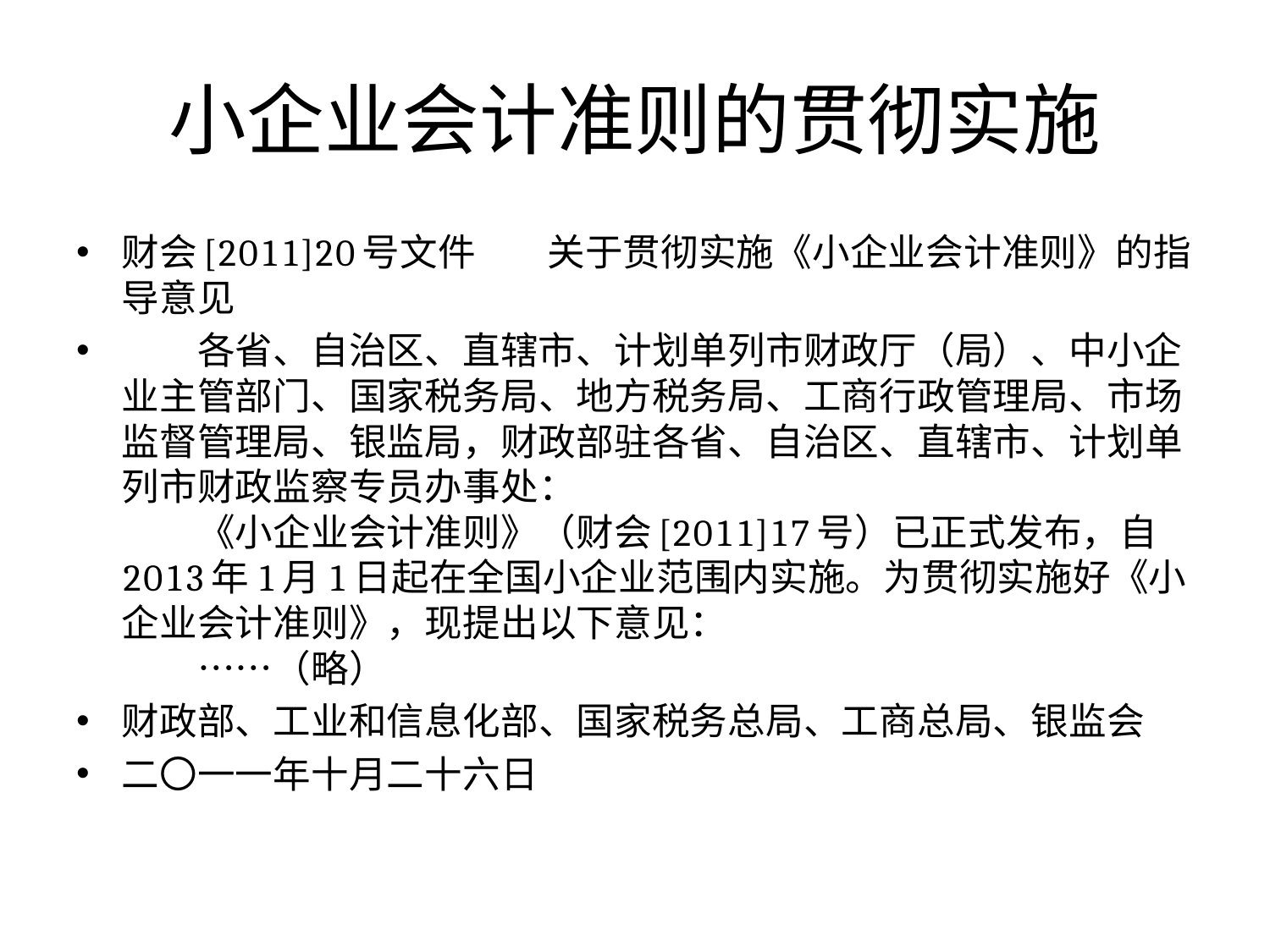

# 小企业会计准则的贯彻实施
财会[2011]20号文件	关于贯彻实施《小企业会计准则》的指导意见
　　各省、自治区、直辖市、计划单列市财政厅（局）、中小企业主管部门、国家税务局、地方税务局、工商行政管理局、市场监督管理局、银监局，财政部驻各省、自治区、直辖市、计划单列市财政监察专员办事处：
　　《小企业会计准则》（财会[2011]17号）已正式发布，自2013年1月1日起在全国小企业范围内实施。为贯彻实施好《小企业会计准则》，现提出以下意见：
　　……（略）
财政部、工业和信息化部、国家税务总局、工商总局、银监会
二〇一一年十月二十六日